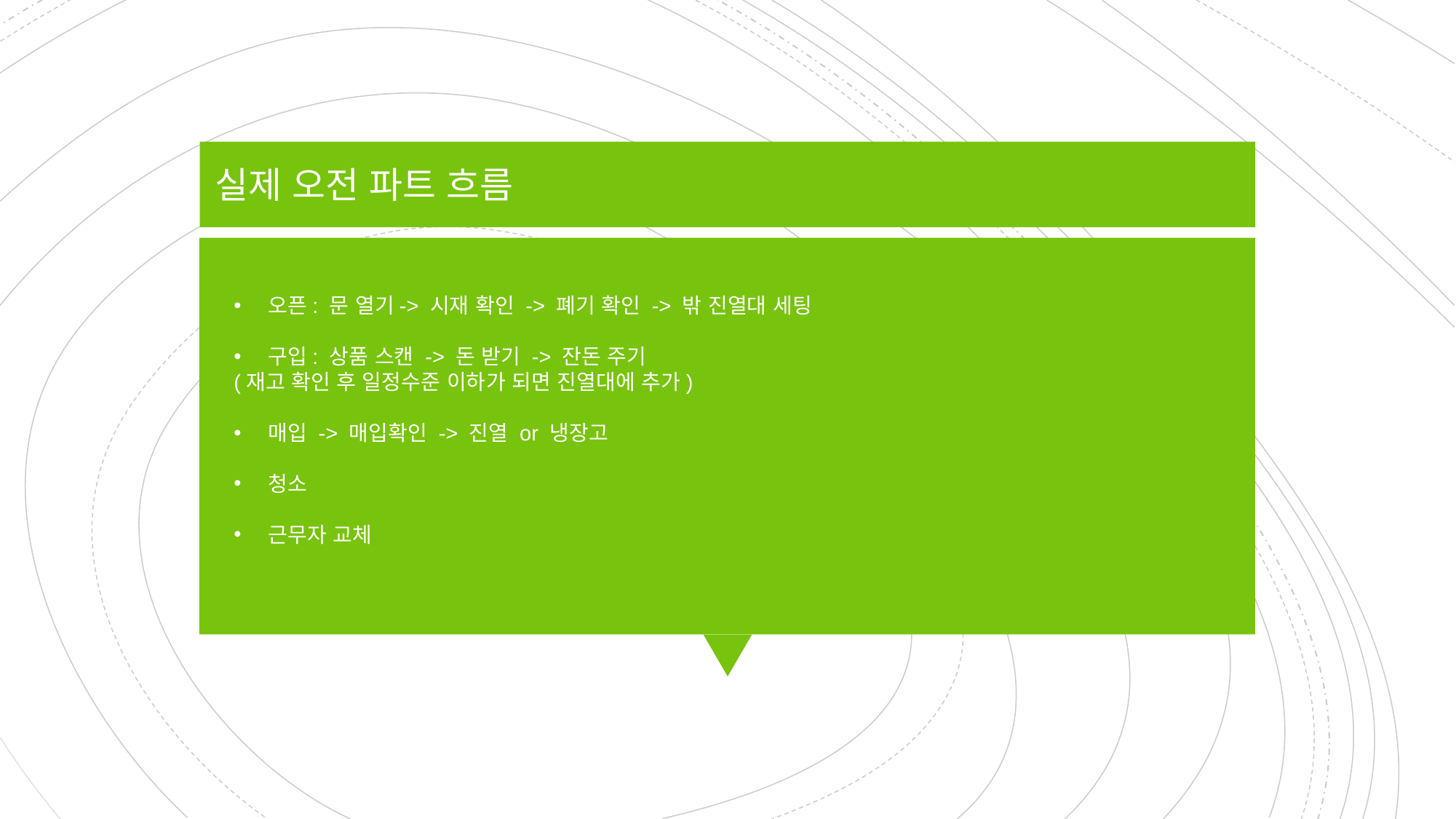

실제 오전 파트 흐름
오픈: 문 열기-> 시재 확인 -> 폐기 확인 -> 밖 진열대 세팅

구입: 상품 스캔 -> 돈 받기 -> 잔돈 주기
(재고 확인 후 일정수준 이하가 되면 진열대에 추가)

매입 -> 매입확인 -> 진열 or 냉장고

청소

근무자 교체